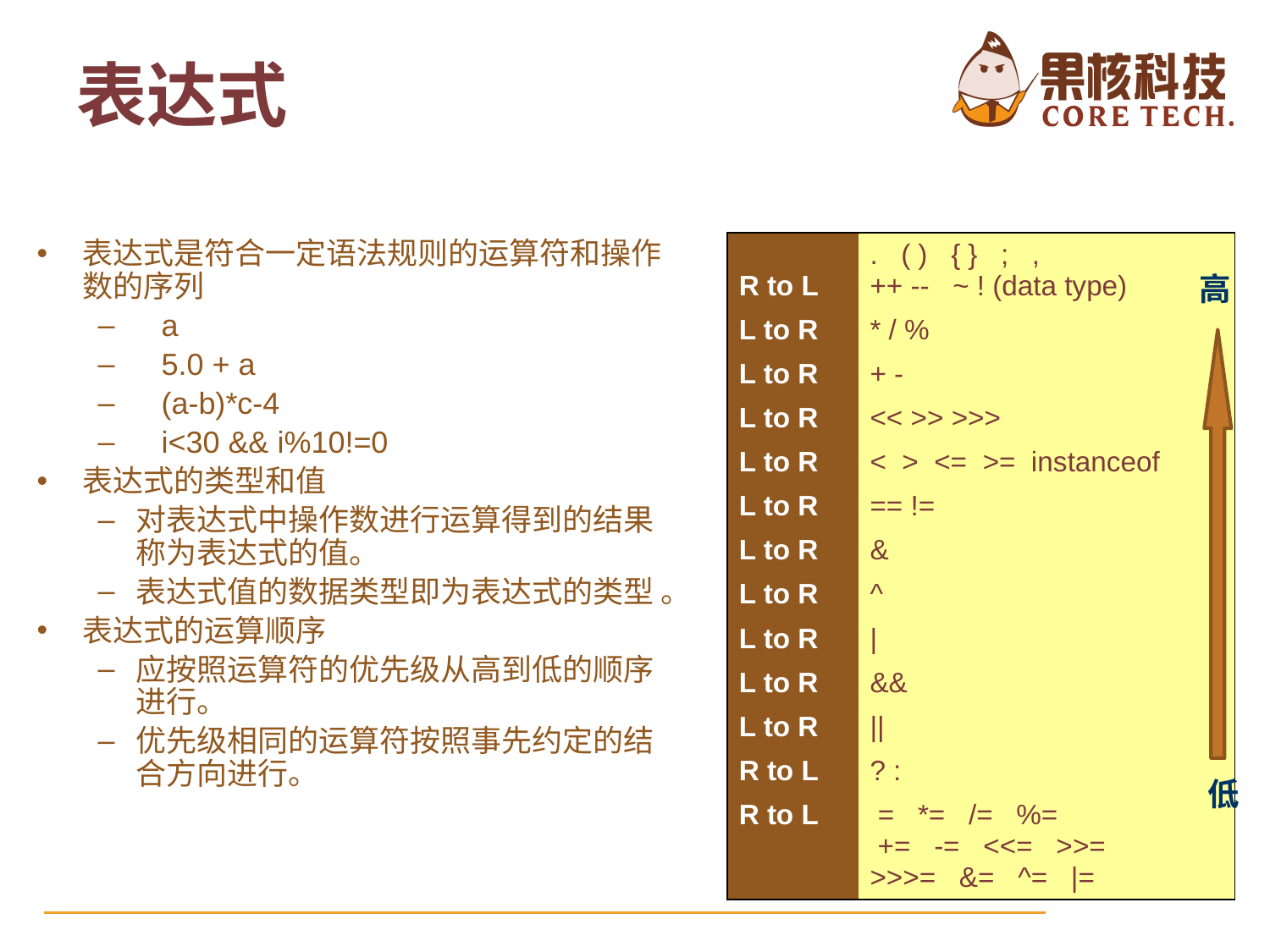

# 表达式
表达式是符合一定语法规则的运算符和操作数的序列
   a
   5.0 + a
   (a-b)*c-4
   i<30 && i%10!=0
表达式的类型和值
对表达式中操作数进行运算得到的结果
称为表达式的值。
表达式值的数据类型即为表达式的类型 。
表达式的运算顺序
应按照运算符的优先级从高到低的顺序进行。
优先级相同的运算符按照事先约定的结合方向进行。

| R to L | . ( ) { } ; , ++ -- ~ ! (data type) |
| --- | --- |
| L to R | \* / % |
| L to R | + - |
| L to R | << >> >>> |
| L to R | < > <= >= instanceof |
| L to R | == != |
| L to R | & |
| L to R | ^ |
| L to R | | |
| L to R | && |
| L to R | || |
| R to L | ? : |
| R to L | = \*= /= %= += -= <<= >>= >>>= &= ^= |= |
高

低